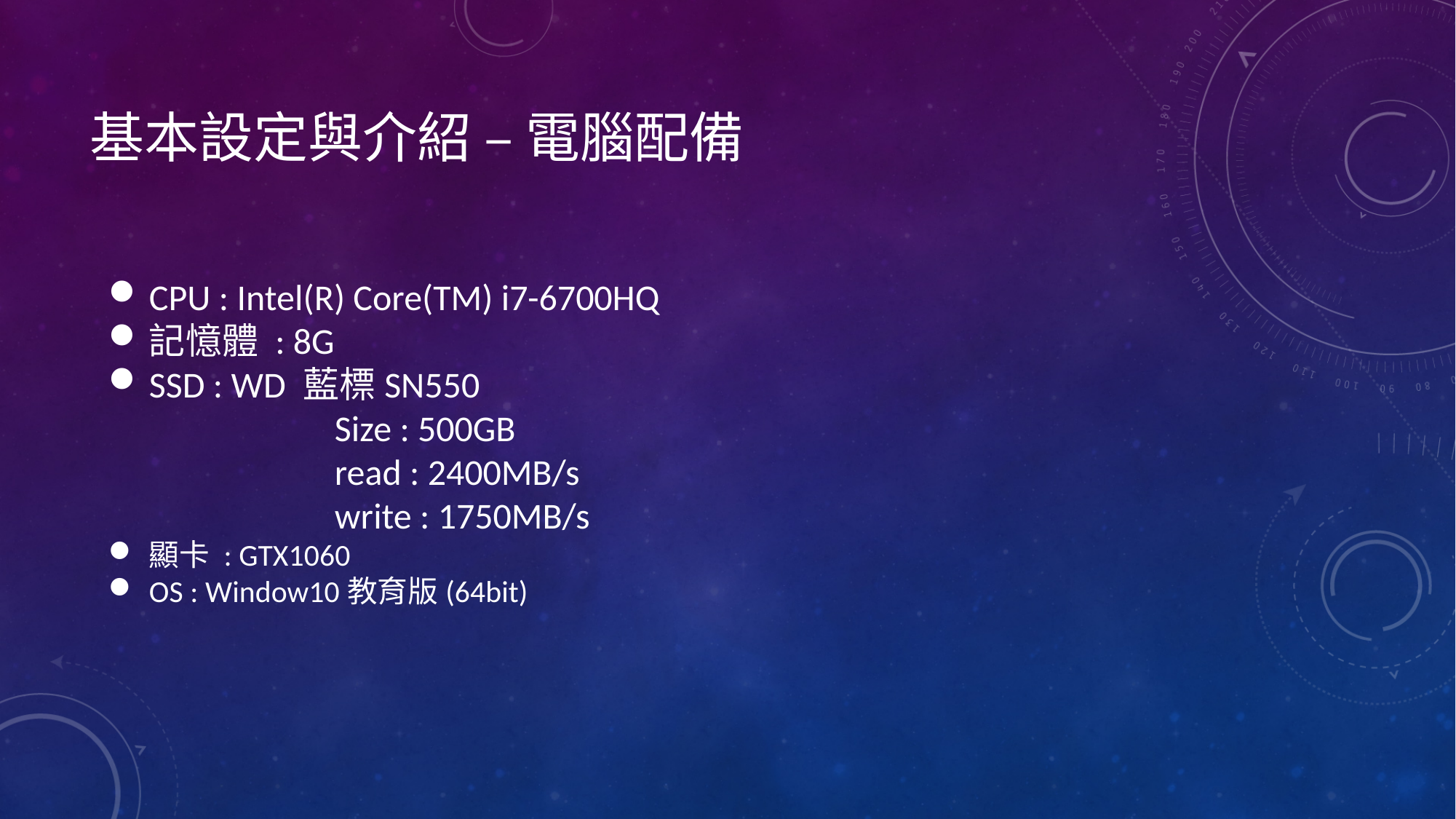

基本設定與介紹 – 電腦配備
CPU : Intel(R) Core(TM) i7-6700HQ
記憶體 : 8G
SSD : WD 藍標SN550
		 Size : 500GB
		 read : 2400MB/s
		 write : 1750MB/s
顯卡 : GTX1060
OS : Window10教育版(64bit)